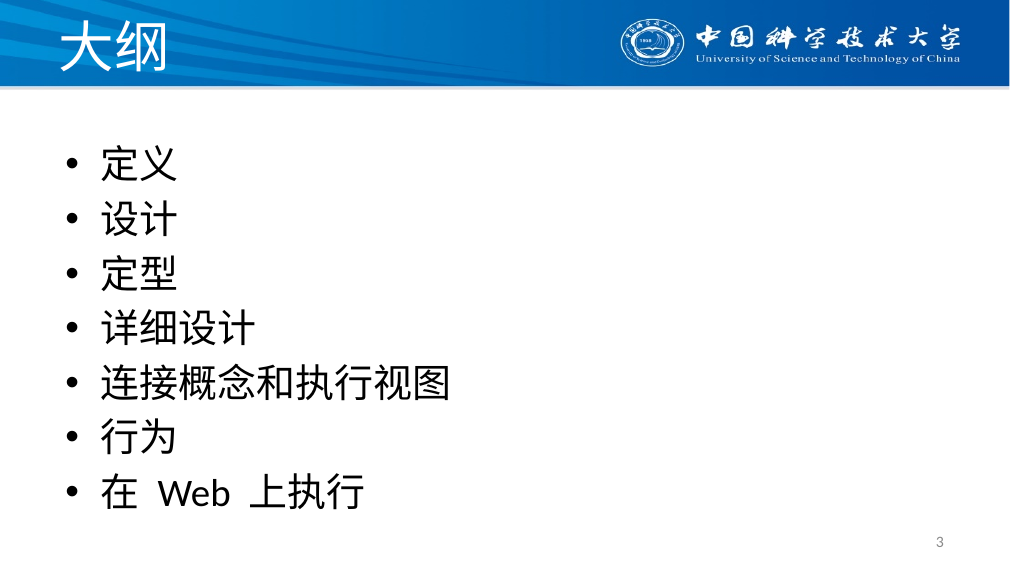

# 大纲
定义
设计
定型
详细设计
连接概念和执行视图
行为
在 Web 上执行
3